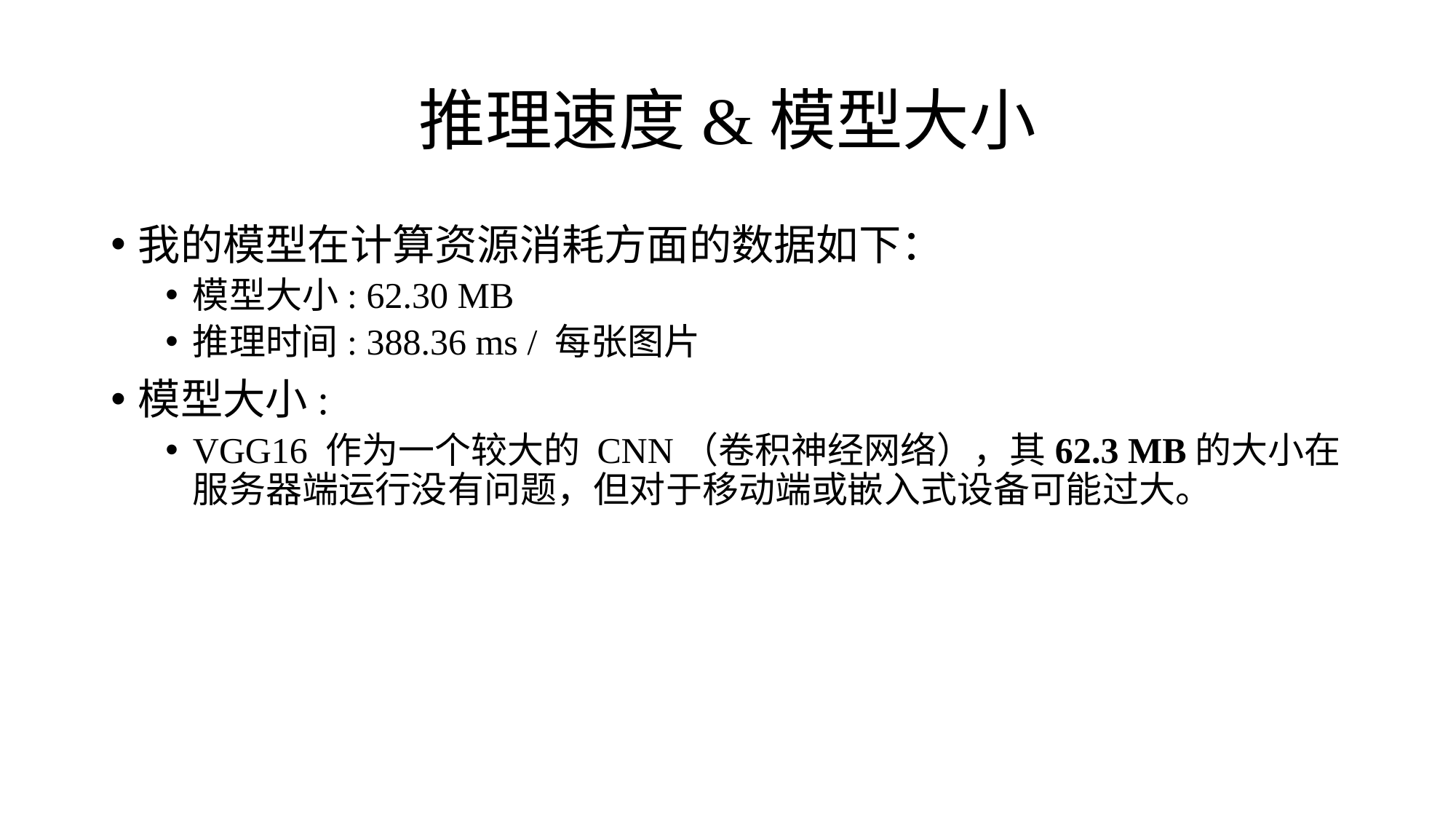

# 推理速度&模型大小
我的模型在计算资源消耗方面的数据如下：
模型大小: 62.30 MB
推理时间: 388.36 ms / 每张图片
模型大小:
VGG16 作为一个较大的 CNN（卷积神经网络），其62.3 MB的大小在服务器端运行没有问题，但对于移动端或嵌入式设备可能过大。